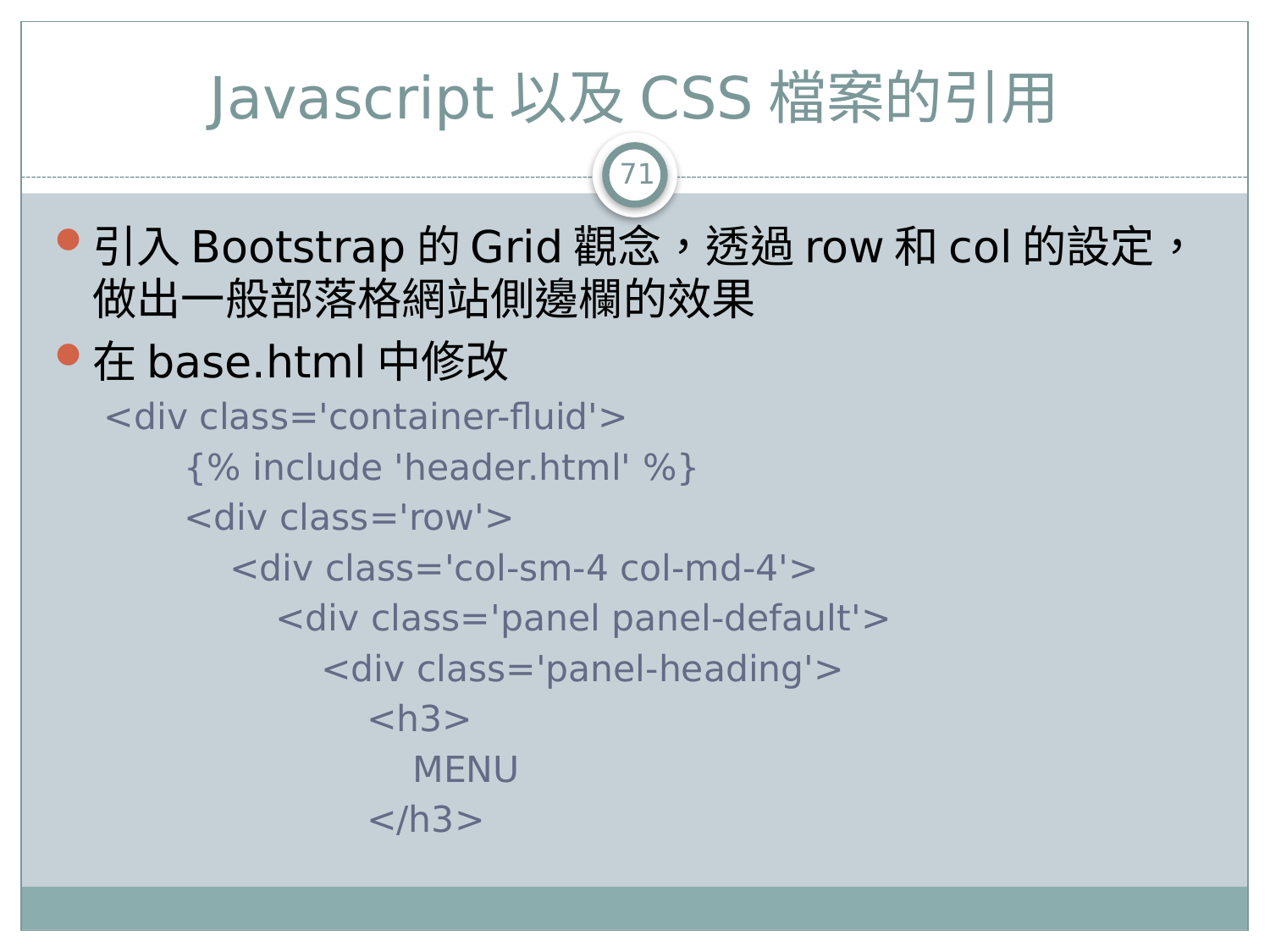

# Javascript以及CSS檔案的引用
71
引入Bootstrap的Grid觀念，透過row和col的設定，做出一般部落格網站側邊欄的效果
在base.html中修改
 <div class='container-fluid'>
        {% include 'header.html' %}
        <div class='row'>
            <div class='col-sm-4 col-md-4'>
                <div class='panel panel-default'>
                    <div class='panel-heading'>
                        <h3>
                            MENU
                        </h3>